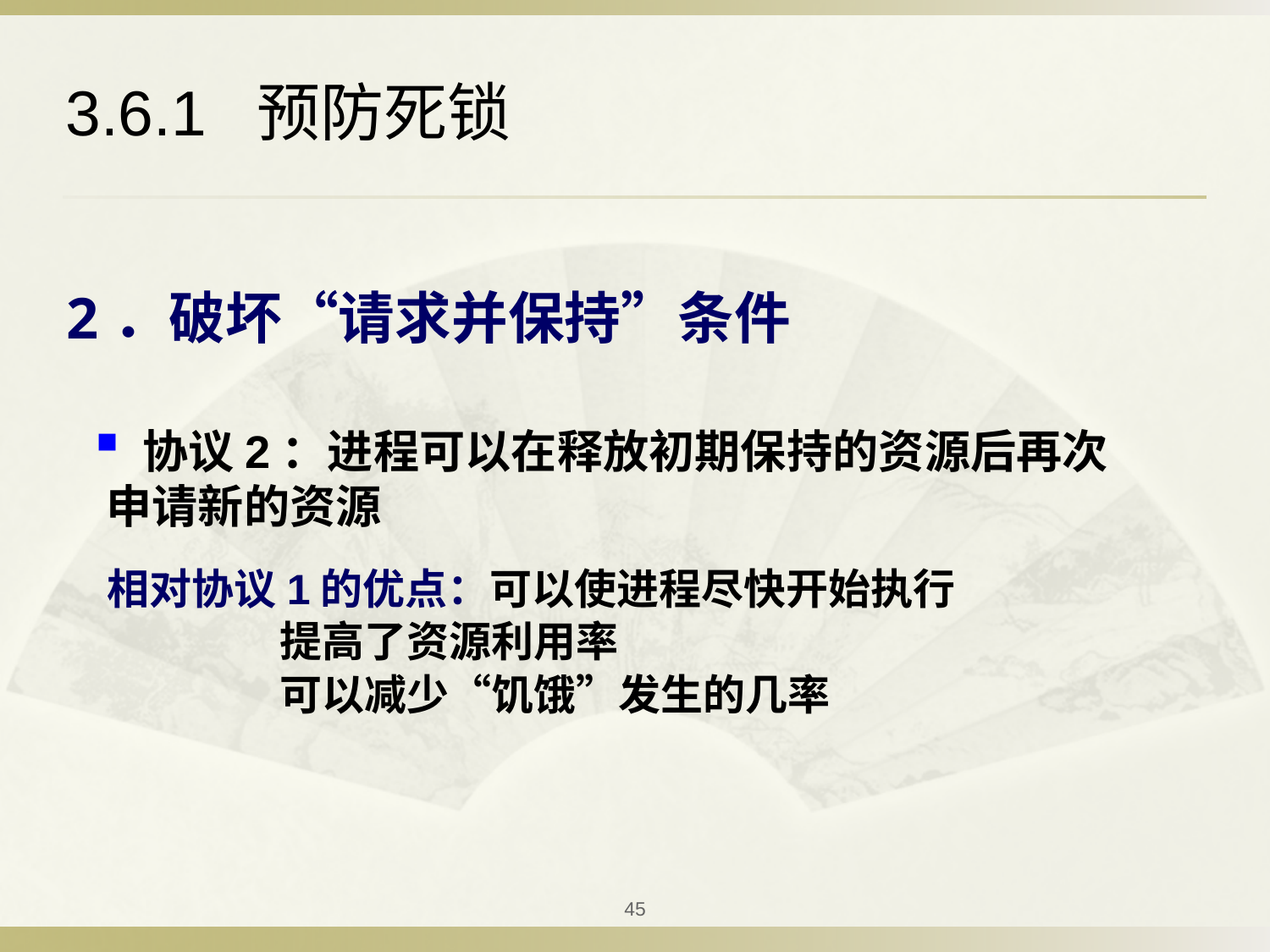

3.6.1  预防死锁
2．破坏“请求并保持”条件
 协议2：进程可以在释放初期保持的资源后再次  申请新的资源
相对协议1的优点：可以使进程尽快开始执行
                 提高了资源利用率
                 可以减少“饥饿”发生的几率
45